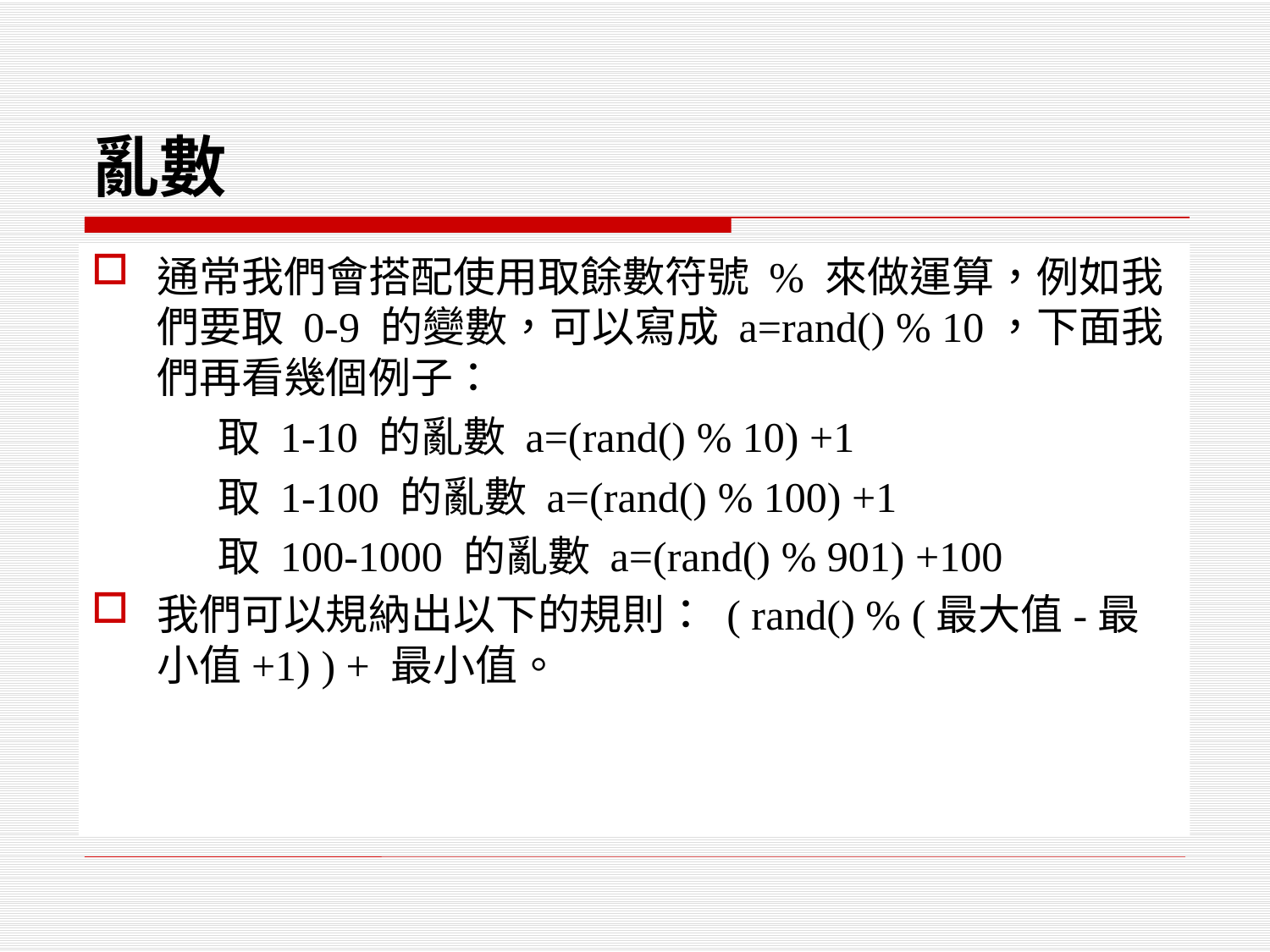

# 亂數
通常我們會搭配使用取餘數符號 % 來做運算，例如我們要取 0-9 的變數，可以寫成 a=rand() % 10，下面我們再看幾個例子：
	取 1-10 的亂數 a=(rand() % 10) +1
	取 1-100 的亂數 a=(rand() % 100) +1
	取 100-1000 的亂數 a=(rand() % 901) +100
我們可以規納出以下的規則： ( rand() % (最大值-最小值+1) ) + 最小值。